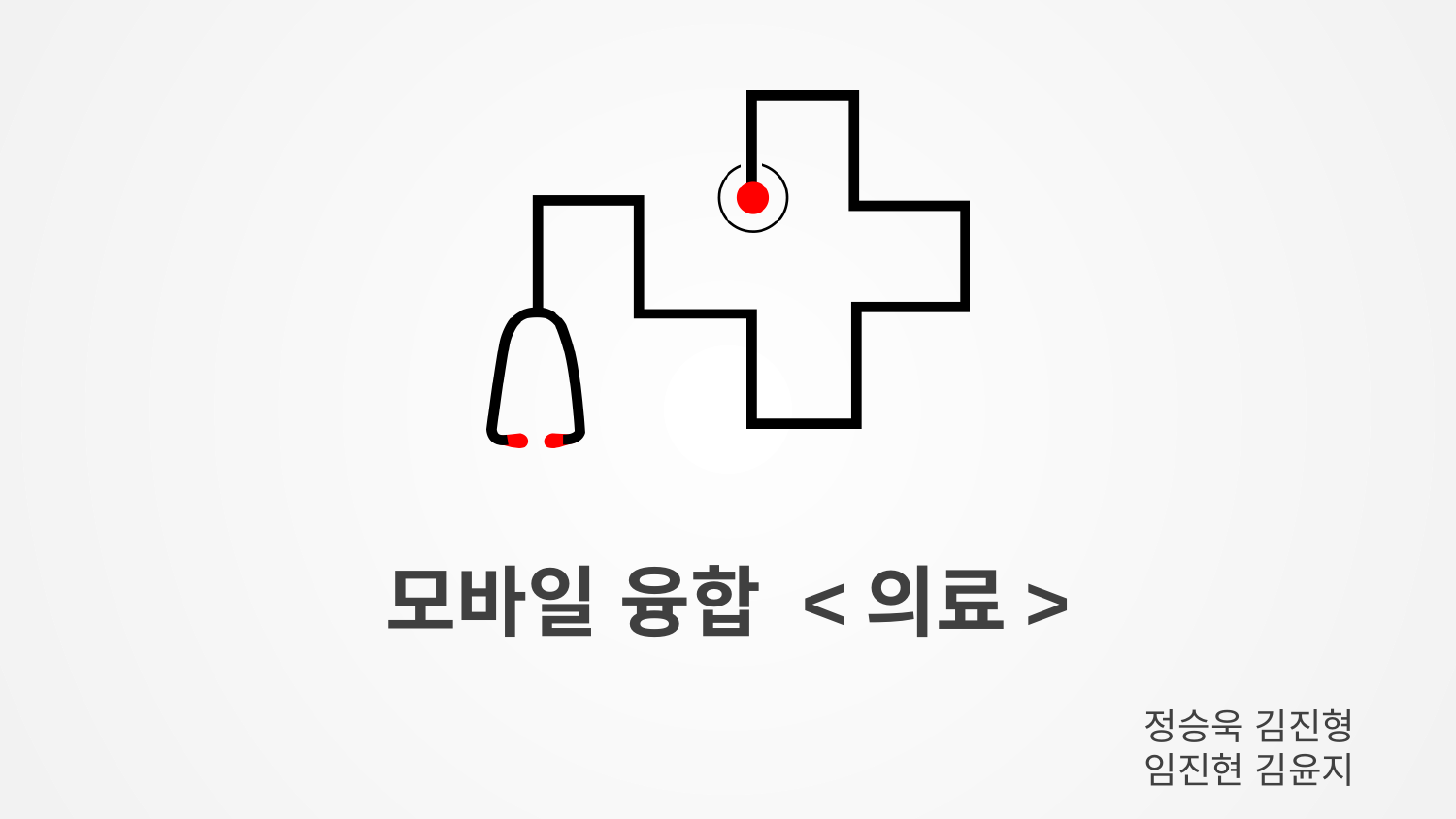

모바일 융합 <의료>

정승욱 김진형
임진현 김윤지